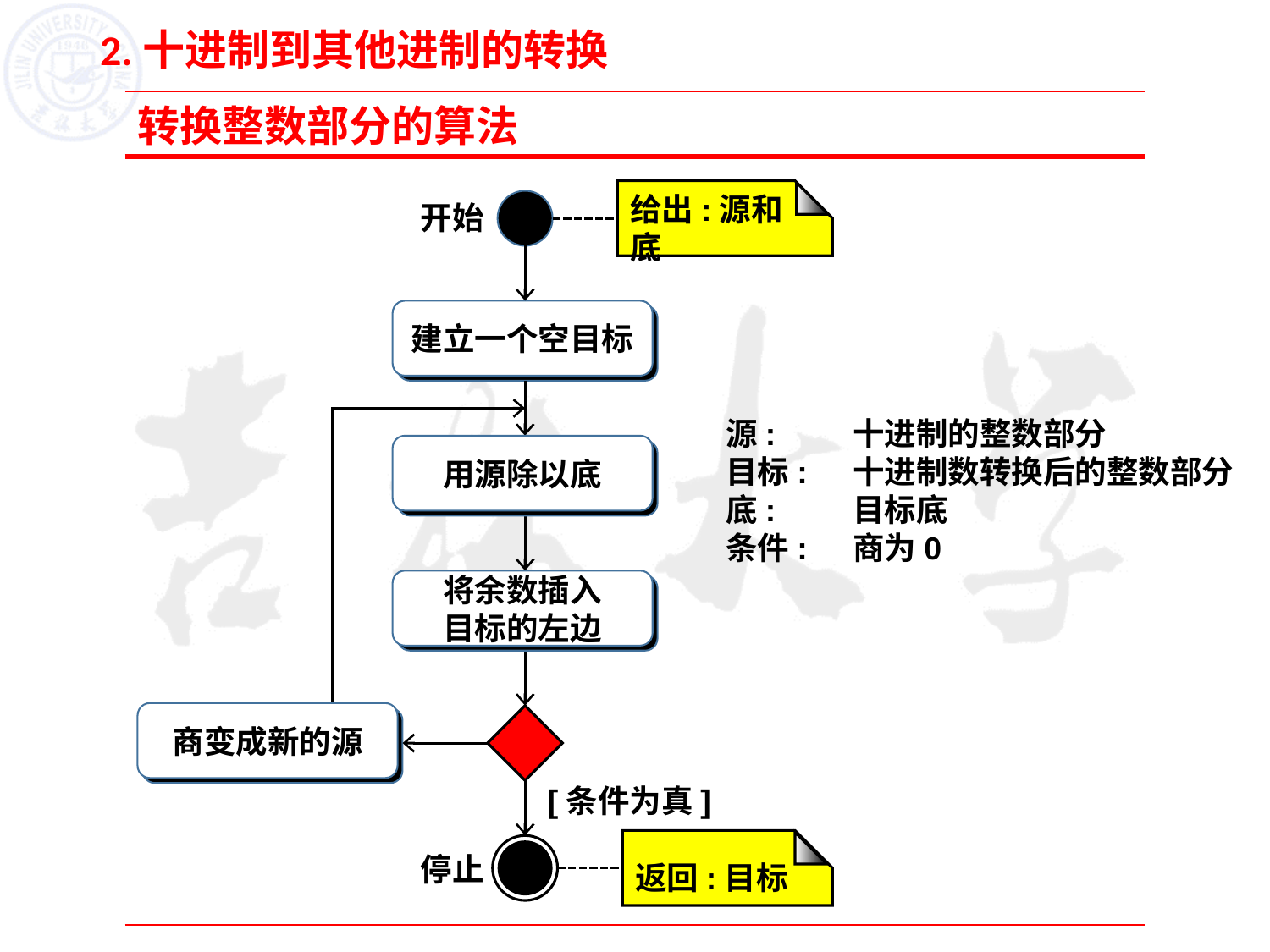

2.十进制到其他进制的转换

转换整数部分的算法
给出:源和底

建立一个空目标

用源除以底

将余数插入
目标的左边

商变成新的源

返回:目标

开始
源:	十进制的整数部分
目标:	十进制数转换后的整数部分
底:	目标底
条件:	商为0
[条件为真]
停止